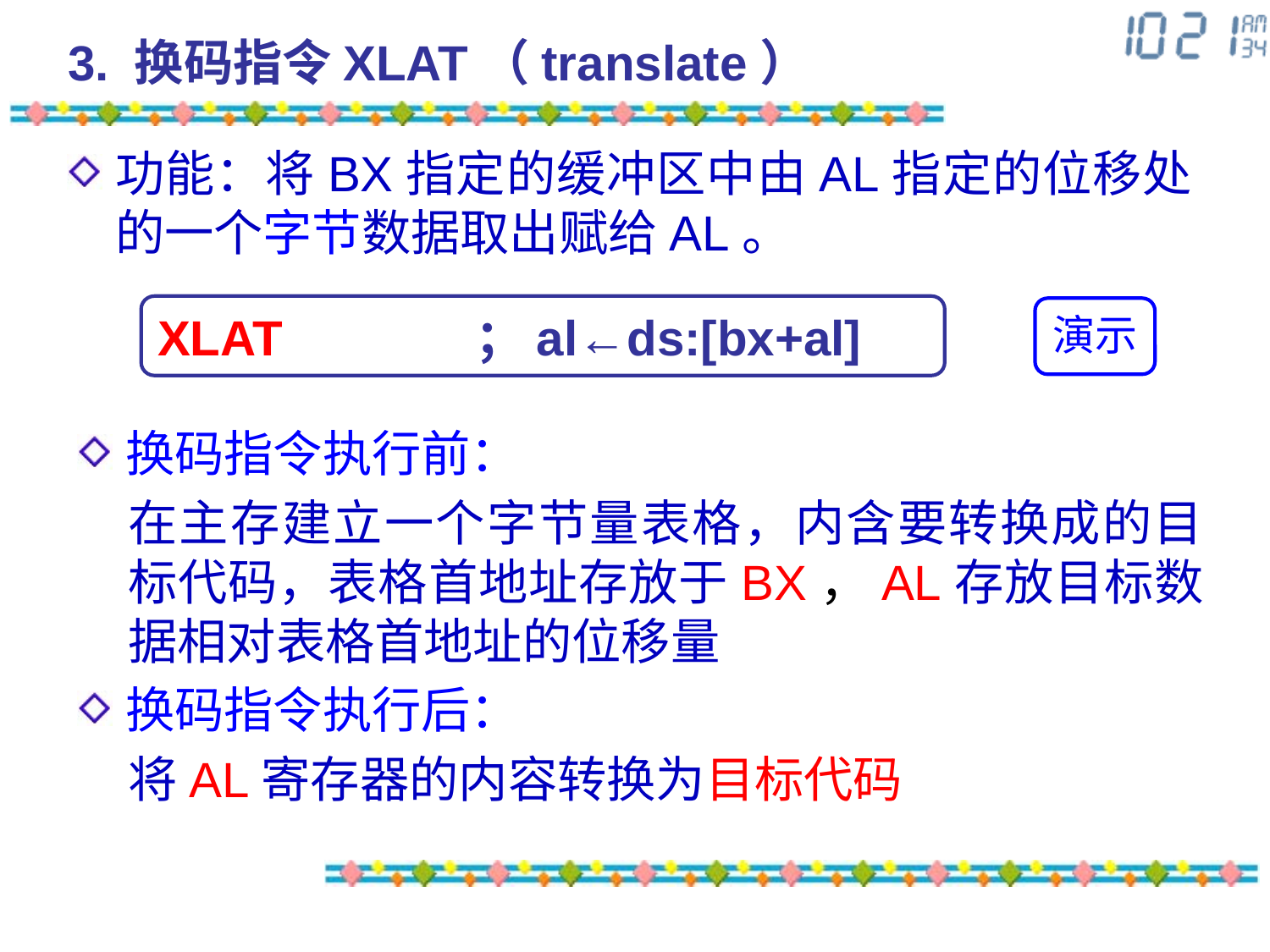

# 3. 换码指令XLAT（translate）
功能：将BX指定的缓冲区中由AL指定的位移处的一个字节数据取出赋给AL。
XLAT	；al←ds:[bx+al]
演示
换码指令执行前：
在主存建立一个字节量表格，内含要转换成的目标代码，表格首地址存放于BX，AL存放目标数据相对表格首地址的位移量
换码指令执行后：
将AL寄存器的内容转换为目标代码